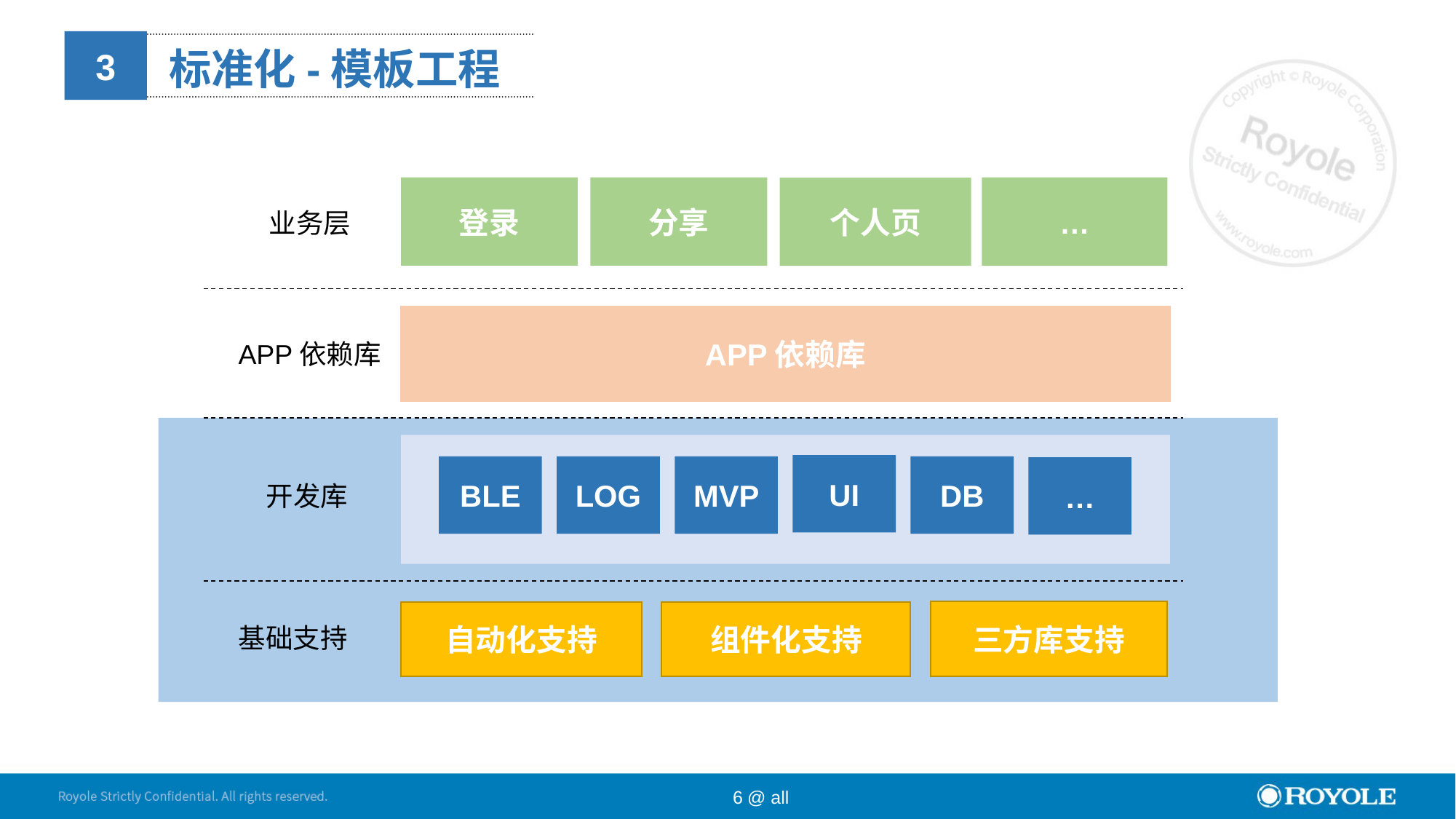

3
# 标准化-模板工程
登录
分享
…
个人页
业务层
APP依赖库
APP依赖库

UI
BLE
LOG
MVP
DB
…
开发库
三方库支持
组件化支持
自动化支持
基础支持
6